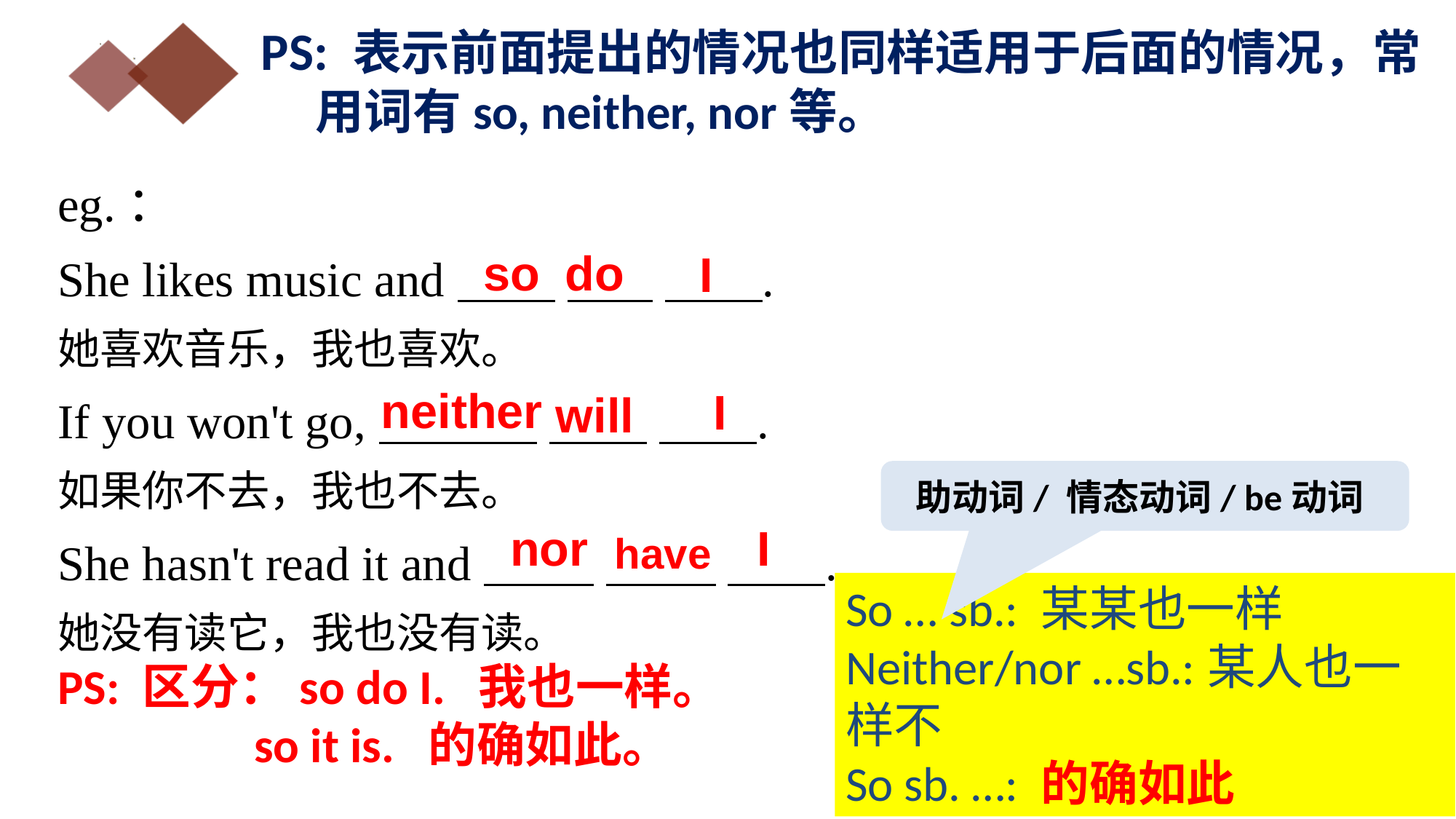

PS: 表示前面提出的情况也同样适用于后面的情况，常用词有so, neither, nor等。
eg.：
She likes music and                          .
她喜欢音乐，我也喜欢。
If you won't go,                                .
如果你不去，我也不去。
She hasn't read it and                             .
她没有读它，我也没有读。

so
do
I
neither
  I
will
助动词/ 情态动词/ be动词
nor
I
have
So … sb.: 某某也一样
Neither/nor …sb.:某人也一样不
So sb. …: 的确如此
PS: 区分：so do I.  我也一样。
                  so it is.  的确如此。